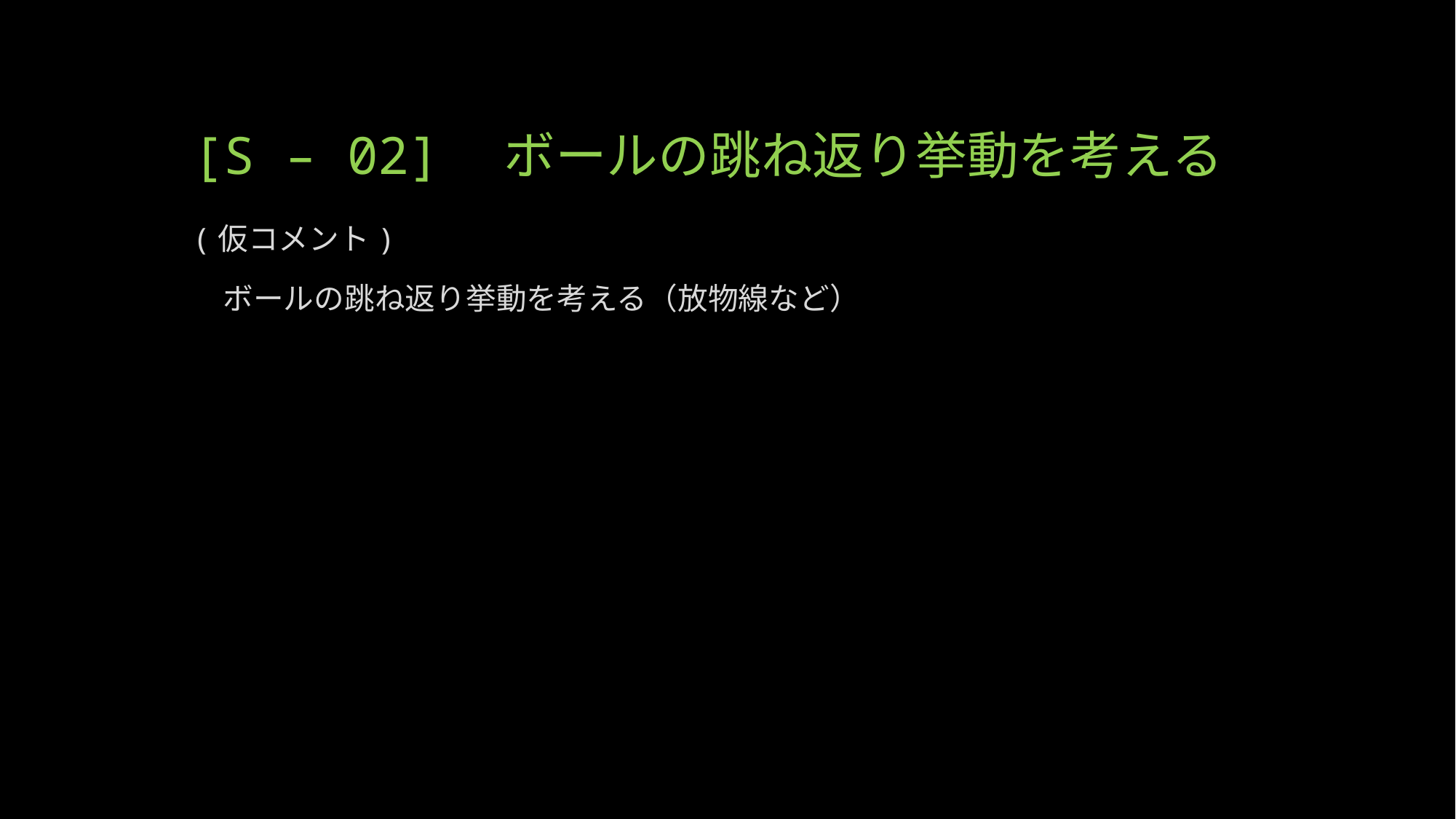

# [S – 02]　ボールの跳ね返り挙動を考える
(仮コメント)
　ボールの跳ね返り挙動を考える（放物線など）